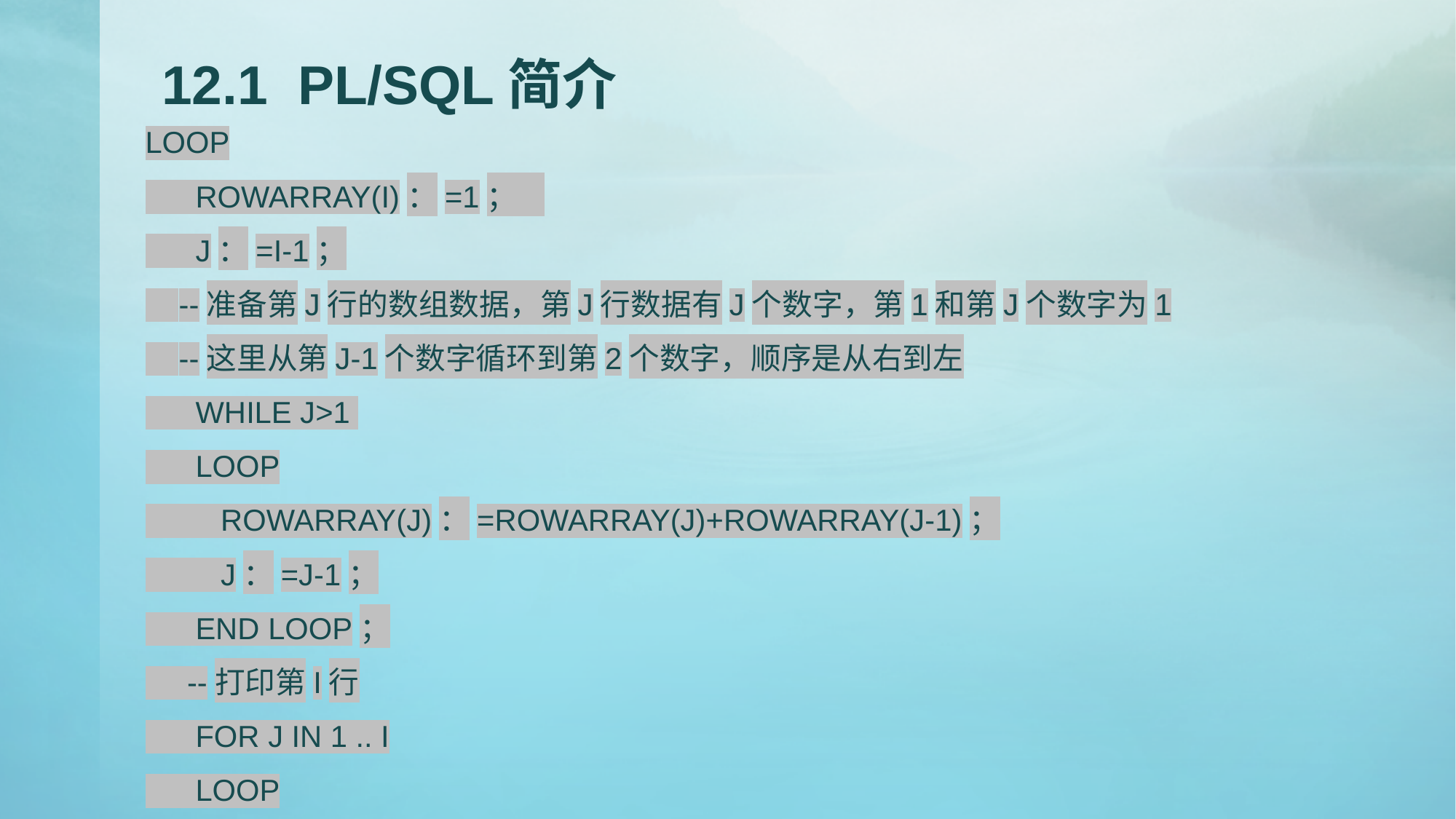

# 12.1  PL/SQL简介
LOOP
      ROWARRAY(I)：=1；
      J：=I-1；
    --准备第J行的数组数据，第J行数据有J个数字，第1和第J个数字为1
    --这里从第J-1个数字循环到第2个数字，顺序是从右到左
      WHILE J>1
      LOOP
         ROWARRAY(J)：=ROWARRAY(J)+ROWARRAY(J-1)；
         J：=J-1；
      END LOOP；
     --打印第I行
      FOR J IN 1 .. I
      LOOP